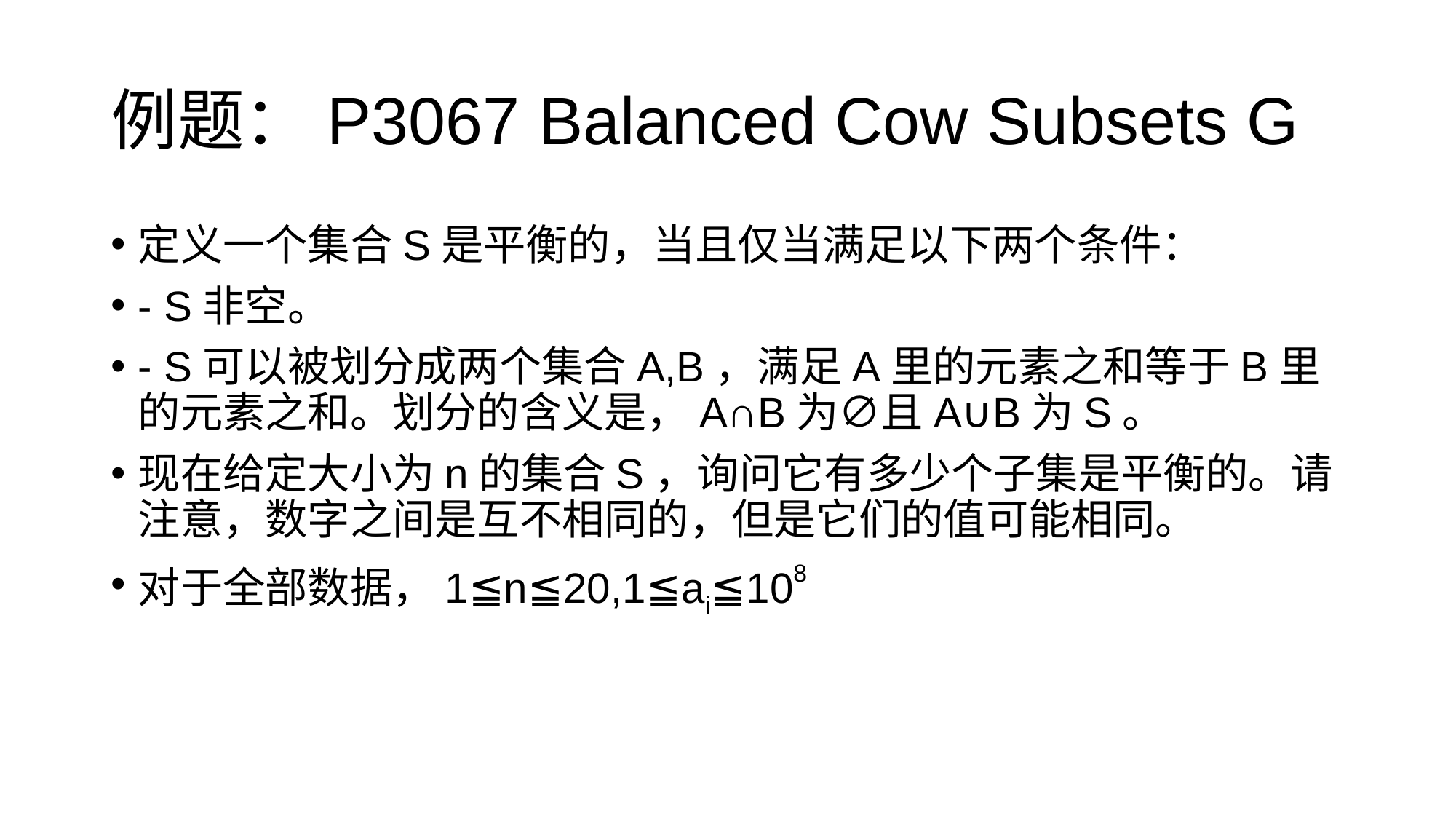

# 例题：P3067 Balanced Cow Subsets G
定义一个集合S是平衡的，当且仅当满足以下两个条件：
- S非空。
- S可以被划分成两个集合A,B，满足A里的元素之和等于B里的元素之和。划分的含义是，A∩B为∅且A∪B为S。
现在给定大小为n的集合S，询问它有多少个子集是平衡的。请注意，数字之间是互不相同的，但是它们的值可能相同。
对于全部数据，1≦n≦20,1≦ai≦108